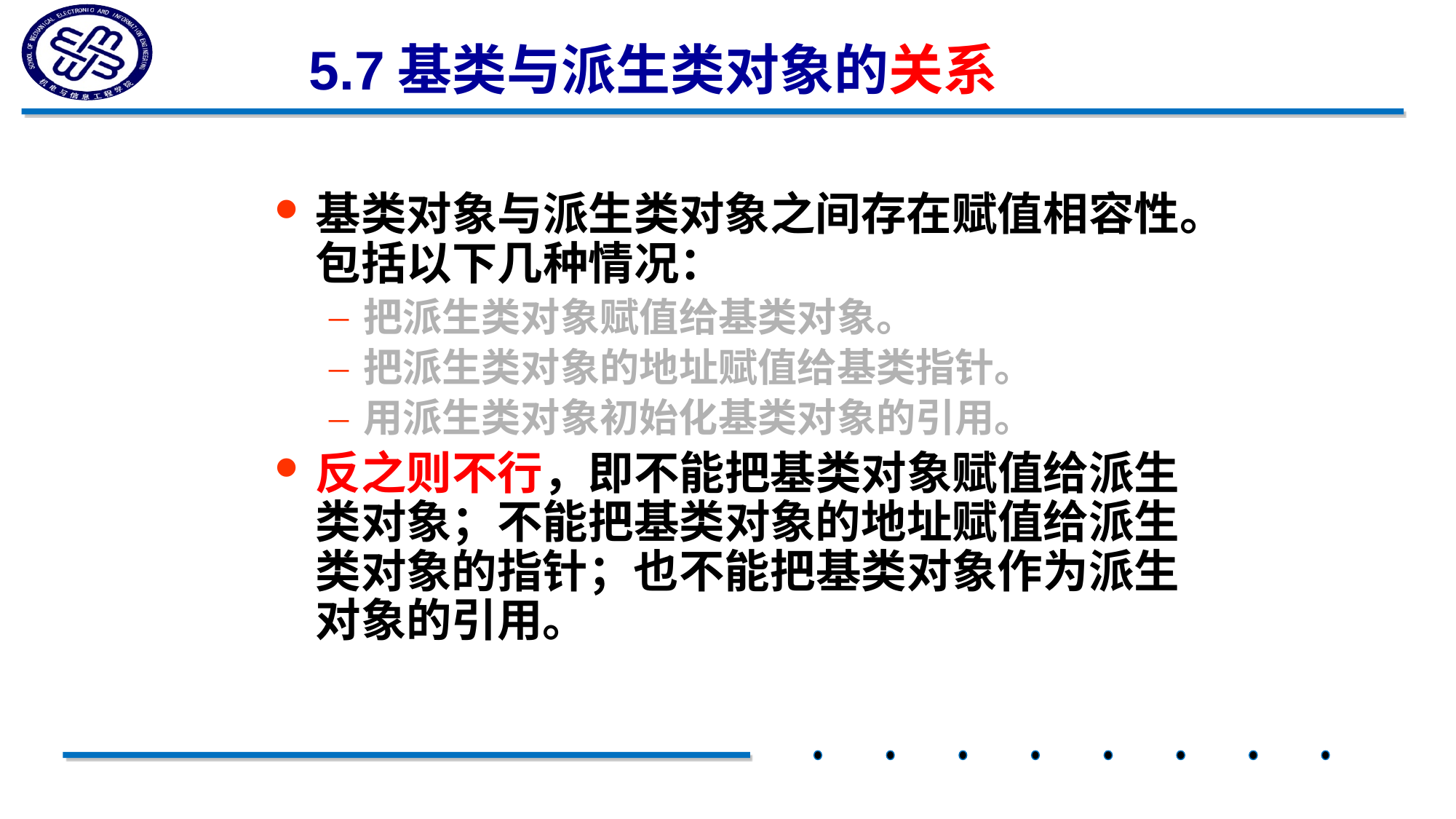

# 5.7基类与派生类对象的关系
基类对象与派生类对象之间存在赋值相容性。包括以下几种情况：
把派生类对象赋值给基类对象。
把派生类对象的地址赋值给基类指针。
用派生类对象初始化基类对象的引用。
反之则不行，即不能把基类对象赋值给派生类对象；不能把基类对象的地址赋值给派生类对象的指针；也不能把基类对象作为派生对象的引用。